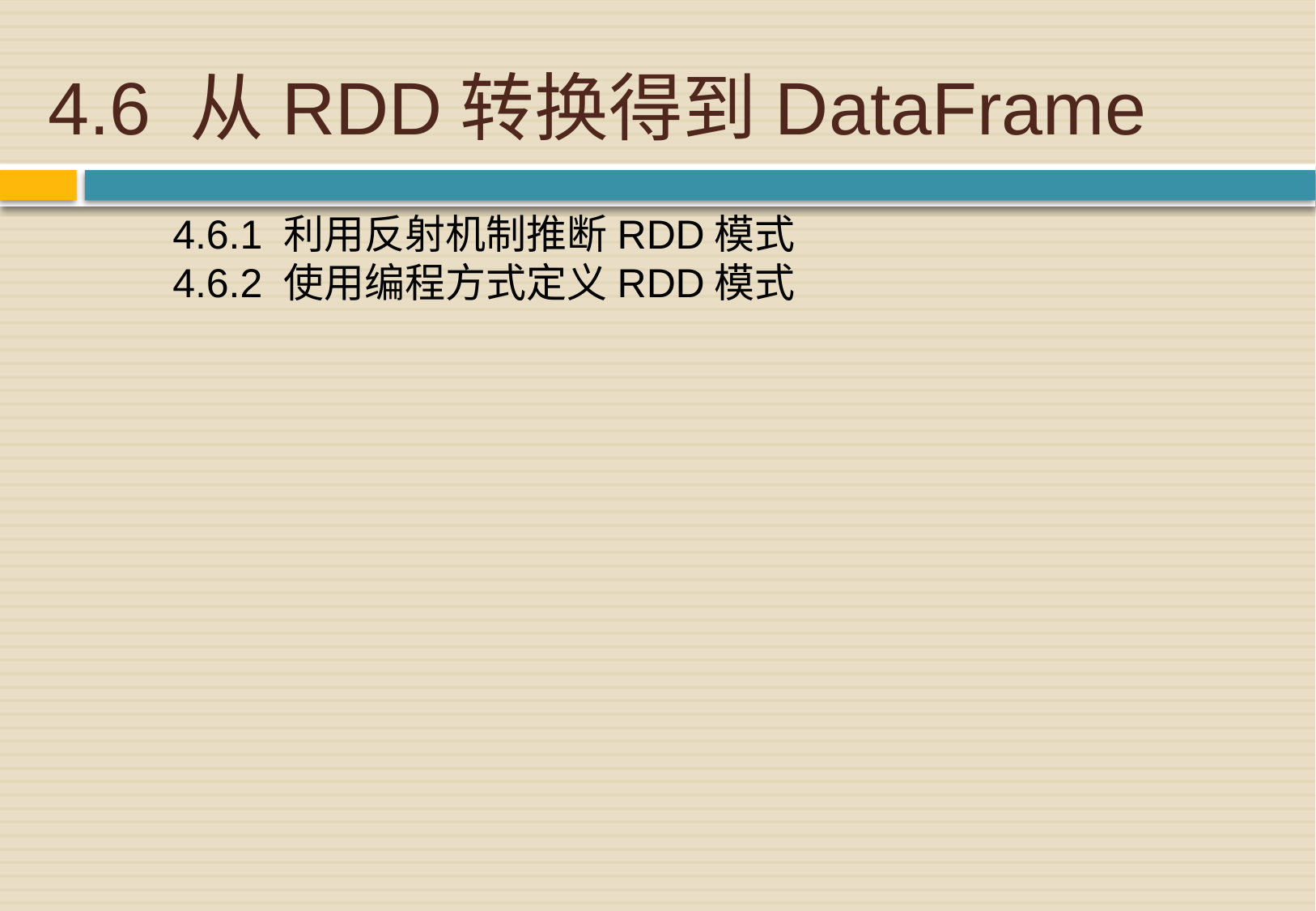

# 4.6 从RDD转换得到DataFrame
4.6.1 利用反射机制推断RDD模式
4.6.2 使用编程方式定义RDD模式